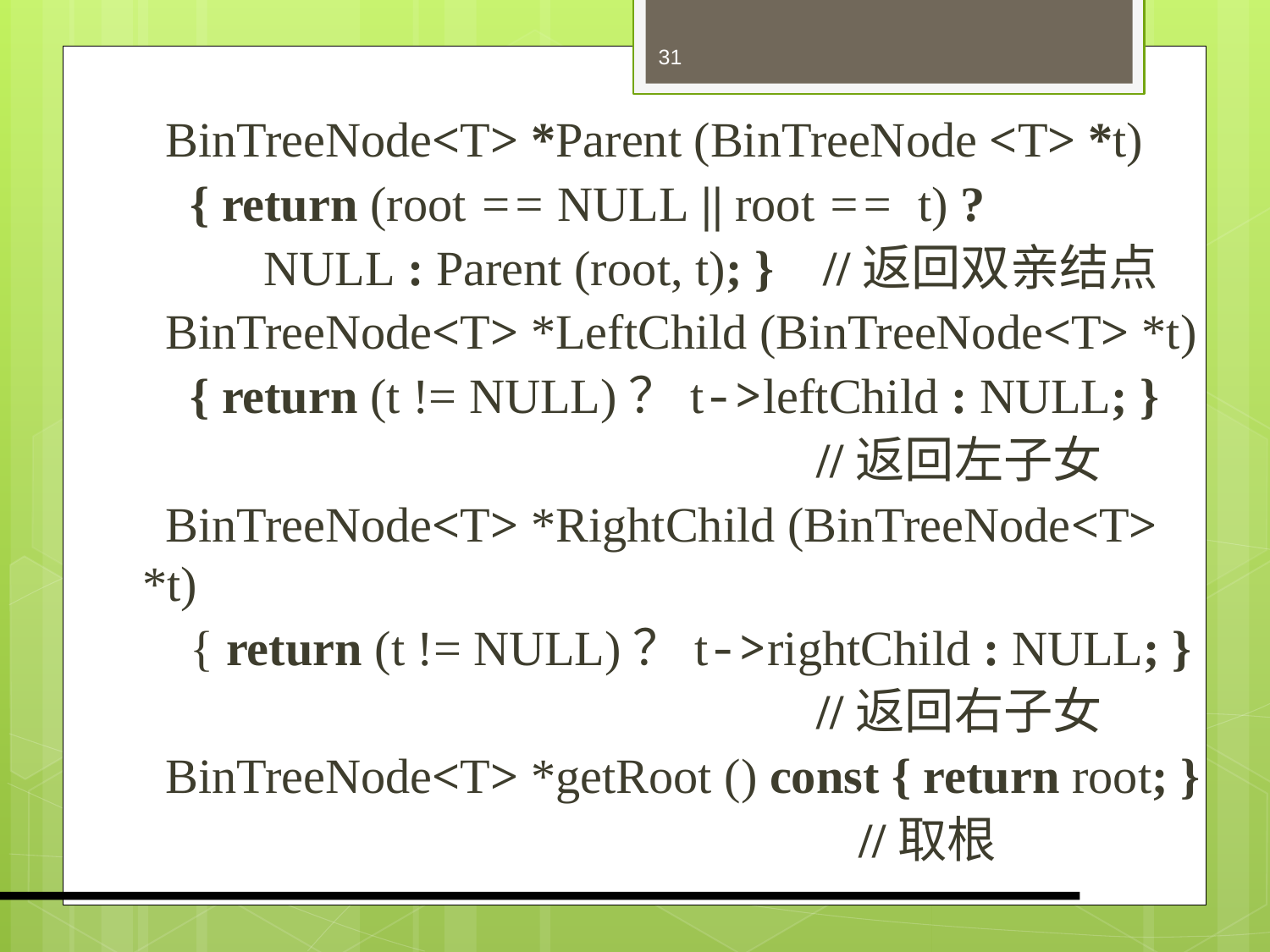

31
     BinTreeNode<T> *Parent (BinTreeNode <T> *t)
       { return (root == NULL || root ==  t) ?
             NULL : Parent (root, t); }    //返回双亲结点
     BinTreeNode<T> *LeftChild (BinTreeNode<T> *t)
       { return (t != NULL)？t->leftChild : NULL; }
                                                          //返回左子女
     BinTreeNode<T> *RightChild (BinTreeNode<T> *t)
       { return (t != NULL)？t->rightChild : NULL; }
                                                          //返回右子女
     BinTreeNode<T> *getRoot () const { return root; }
 		                                                //取根